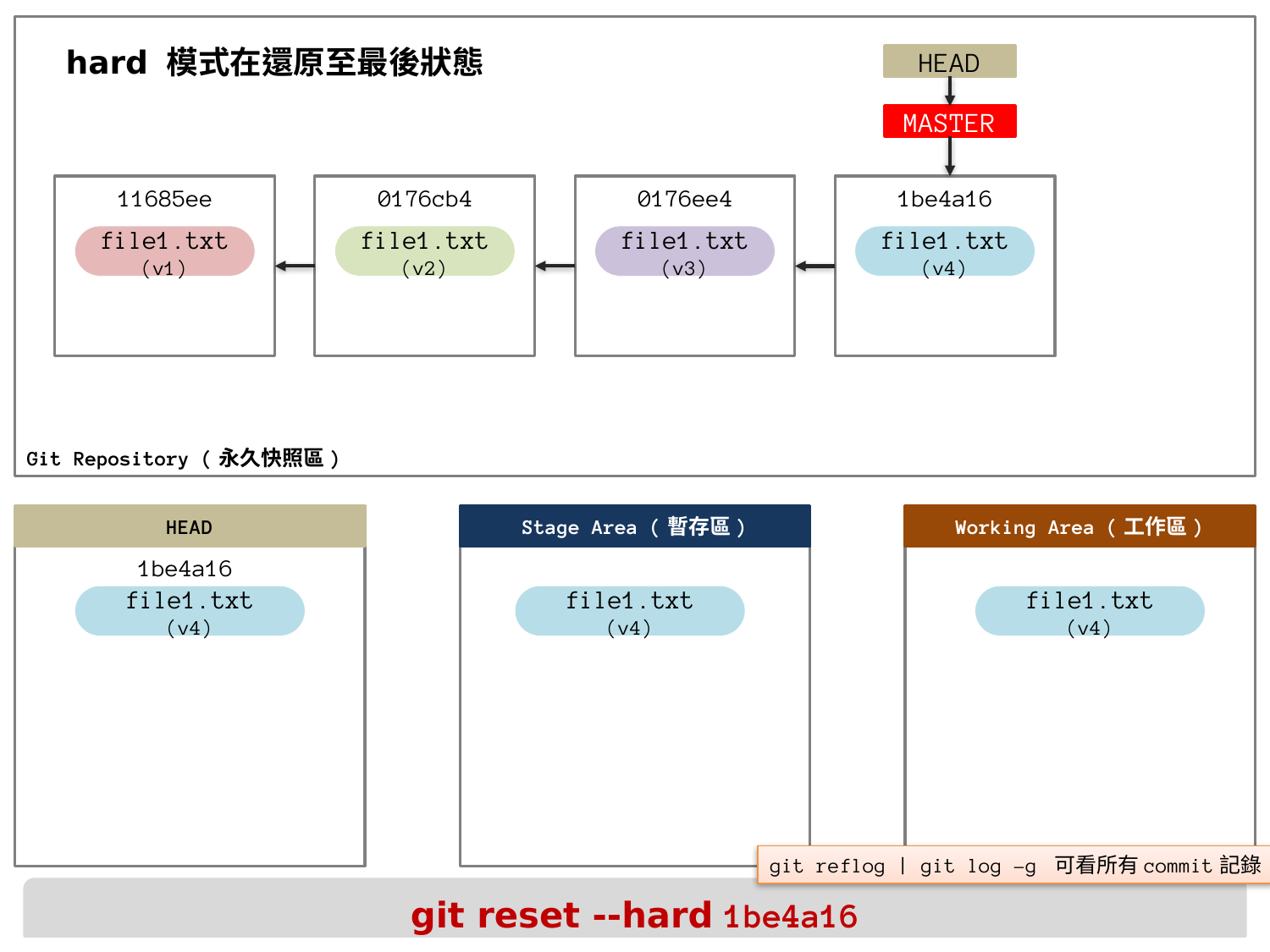

hard 模式在還原至最後狀態
HEAD
MASTER

11685ee

0176cb4

0176ee4

1be4a16
file1.txt
(v1)
file1.txt
(v2)
file1.txt
(v3)
file1.txt
(v4)
1be4a16

file1.txt
(v4)
file1.txt
(v4)
file1.txt
(v4)
git reflog | git log –g 可看所有commit記錄
git reset --hard 1be4a16